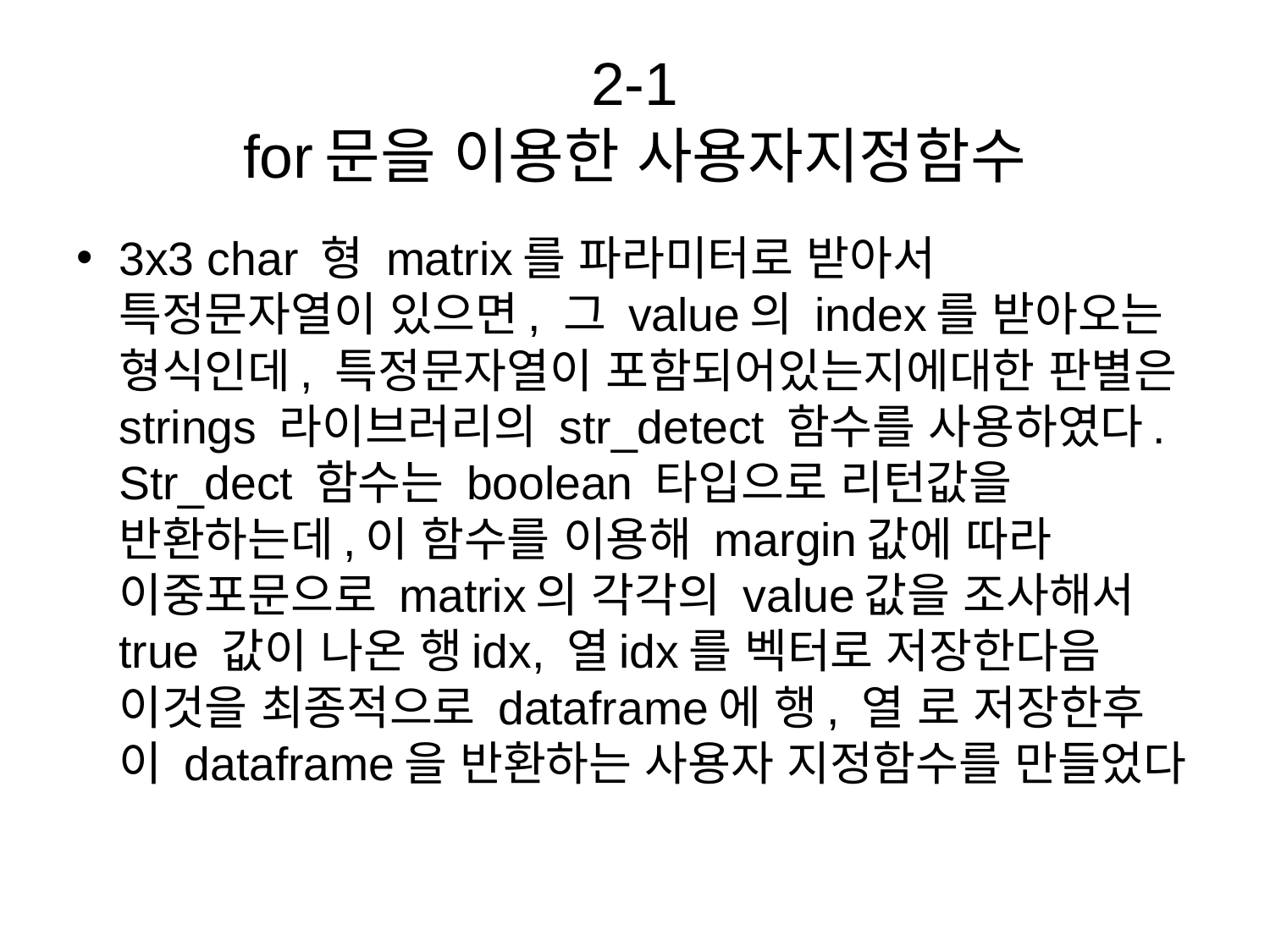

# 2-1 for문을 이용한 사용자지정함수
3x3 char 형 matrix를 파라미터로 받아서 특정문자열이 있으면, 그 value의 index를 받아오는 형식인데, 특정문자열이 포함되어있는지에대한 판별은 strings 라이브러리의 str_detect 함수를 사용하였다. Str_dect 함수는 boolean 타입으로 리턴값을 반환하는데,이 함수를 이용해 margin값에 따라 이중포문으로 matrix의 각각의 value값을 조사해서 true 값이 나온 행idx, 열idx를 벡터로 저장한다음 이것을 최종적으로 dataframe에 행, 열 로 저장한후 이 dataframe을 반환하는 사용자 지정함수를 만들었다